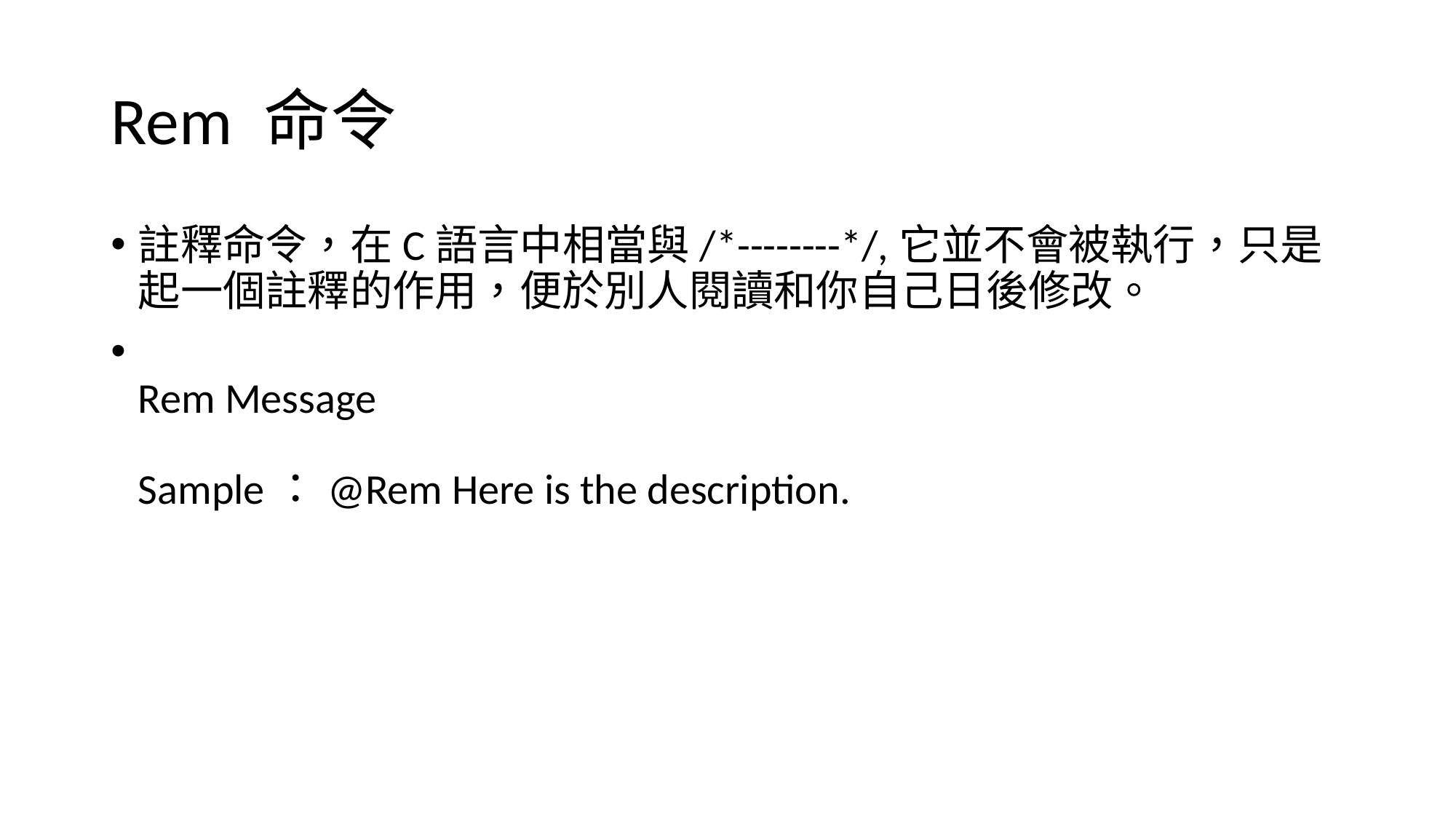

# Rem 命令
註釋命令，在C語言中相當與/*--------*/,它並不會被執行，只是起一個註釋的作用，便於別人閱讀和你自己日後修改。
Rem Message
 
Sample：@Rem Here is the description.